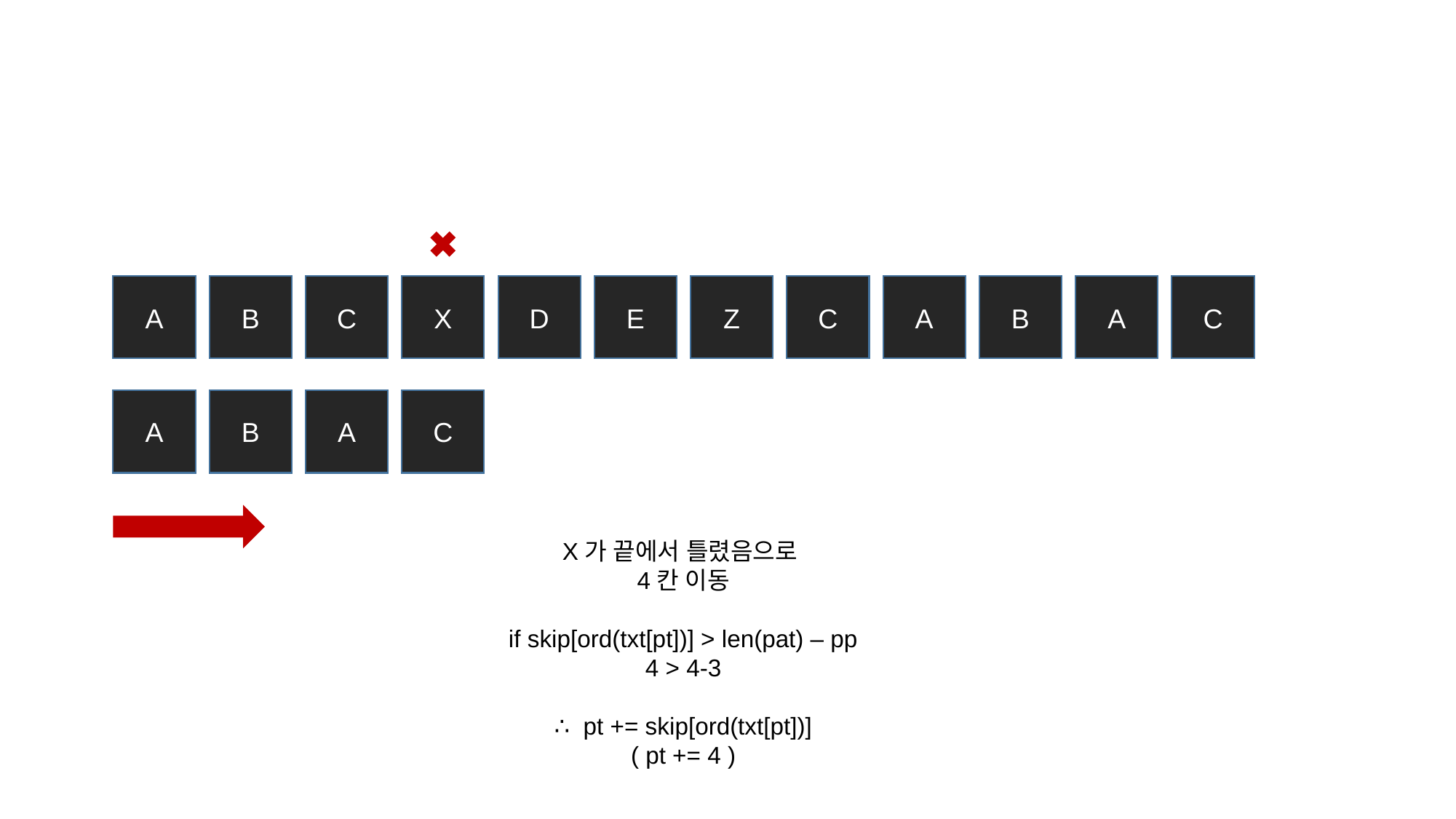

A
B
C
X
D
E
Z
C
A
B
A
C
A
B
A
C

X가 끝에서 틀렸음으로
4칸 이동

if skip[ord(txt[pt])] > len(pat) – pp
4 > 4-3

∴  pt += skip[ord(txt[pt])]
( pt += 4 )